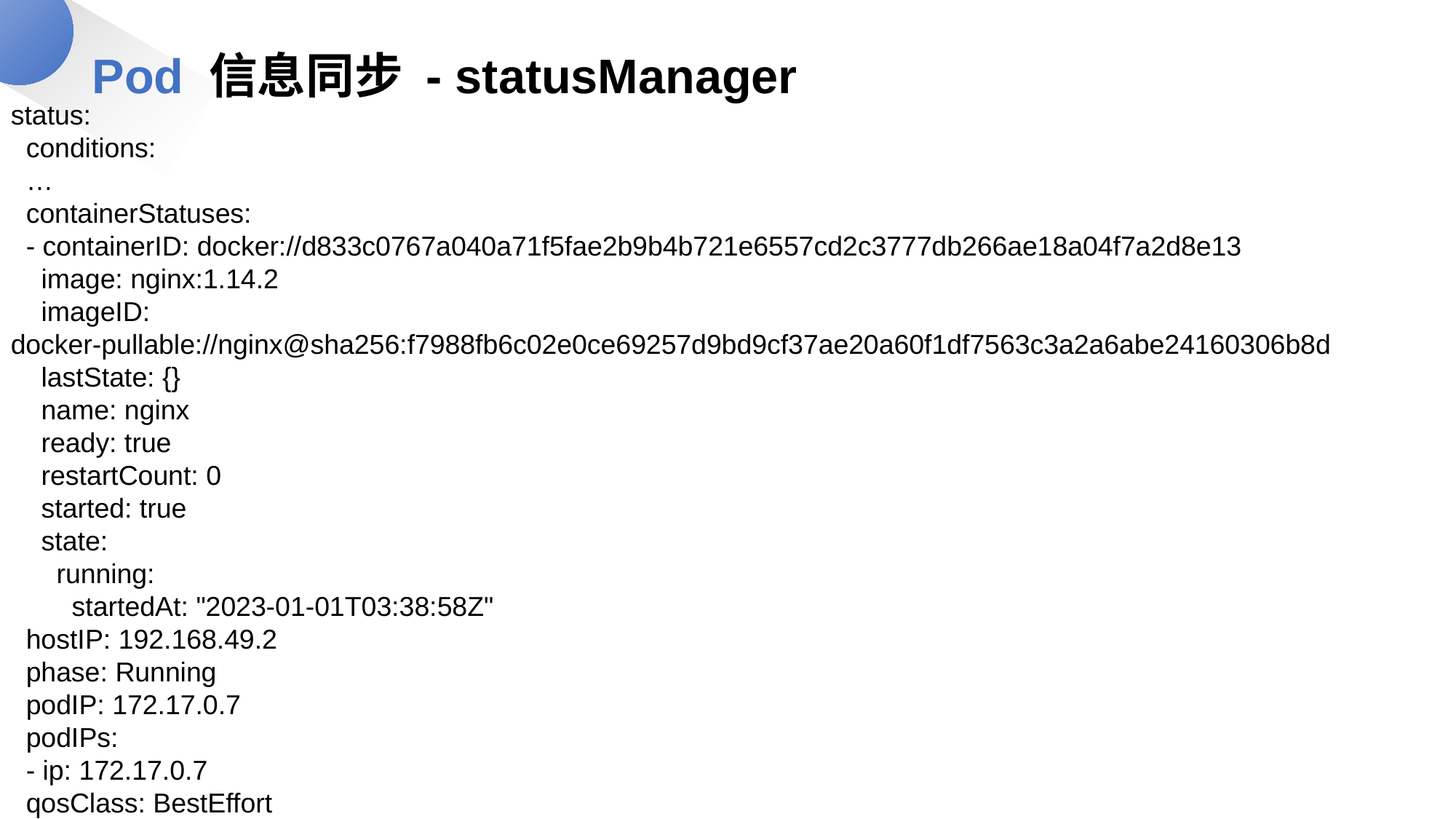

Pod 信息同步 - statusManager
status:
  conditions:
  …
  containerStatuses:
  - containerID: docker://d833c0767a040a71f5fae2b9b4b721e6557cd2c3777db266ae18a04f7a2d8e13
    image: nginx:1.14.2
    imageID: docker-pullable://nginx@sha256:f7988fb6c02e0ce69257d9bd9cf37ae20a60f1df7563c3a2a6abe24160306b8d
    lastState: {}
    name: nginx
    ready: true
    restartCount: 0
    started: true
    state:
      running:
        startedAt: "2023-01-01T03:38:58Z"
  hostIP: 192.168.49.2
  phase: Running
  podIP: 172.17.0.7
  podIPs:
  - ip: 172.17.0.7
  qosClass: BestEffort
  startTime: "2023-01-01T03:38:56Z"